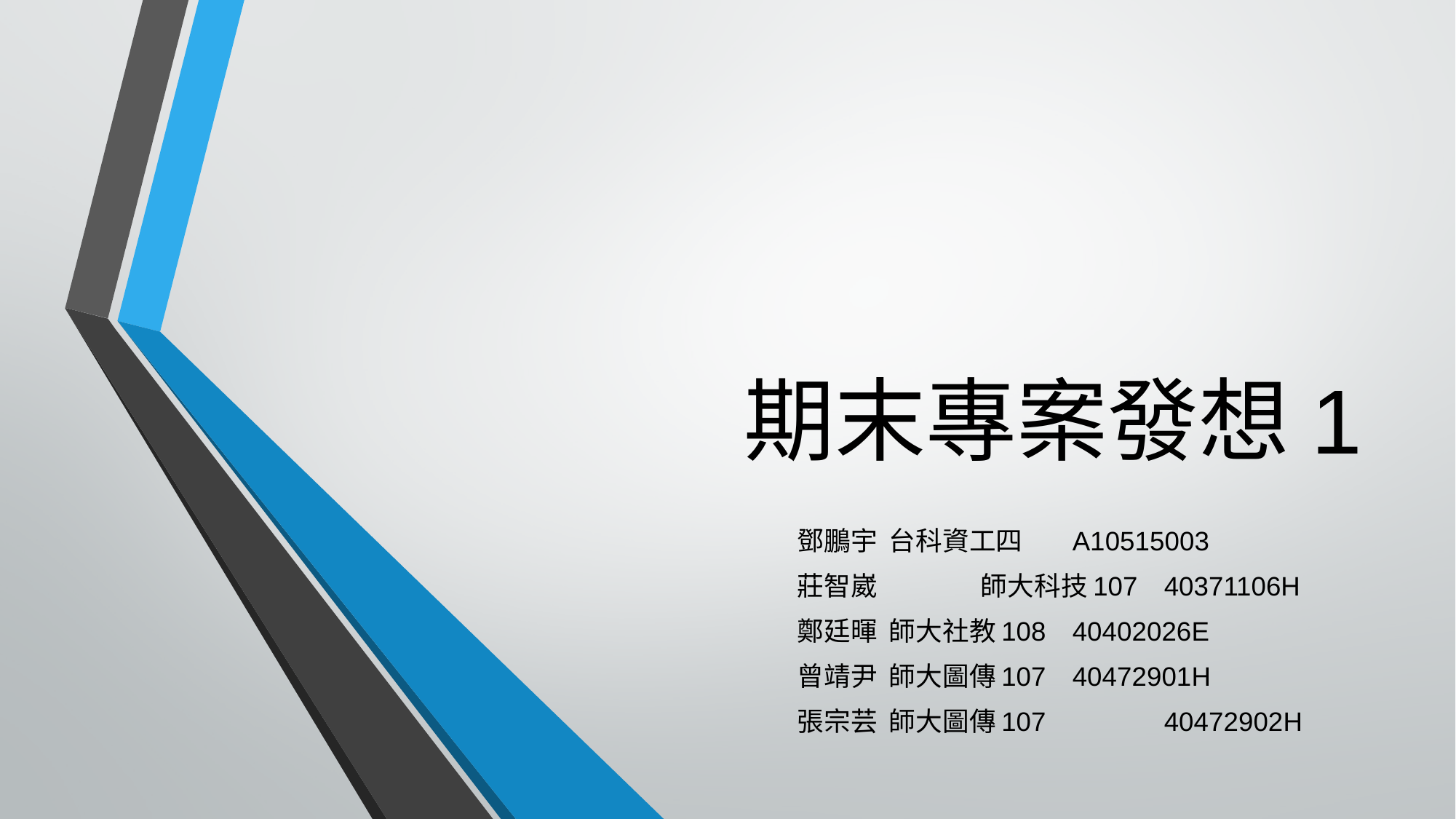

# 期末專案發想1
鄧鵬宇		台科資工四 		A10515003
莊智崴	 	師大科技107		40371106H
鄭廷暉 		師大社教108 		40402026E
曾靖尹 		師大圖傳107		40472901H
張宗芸		師大圖傳107	 	40472902H